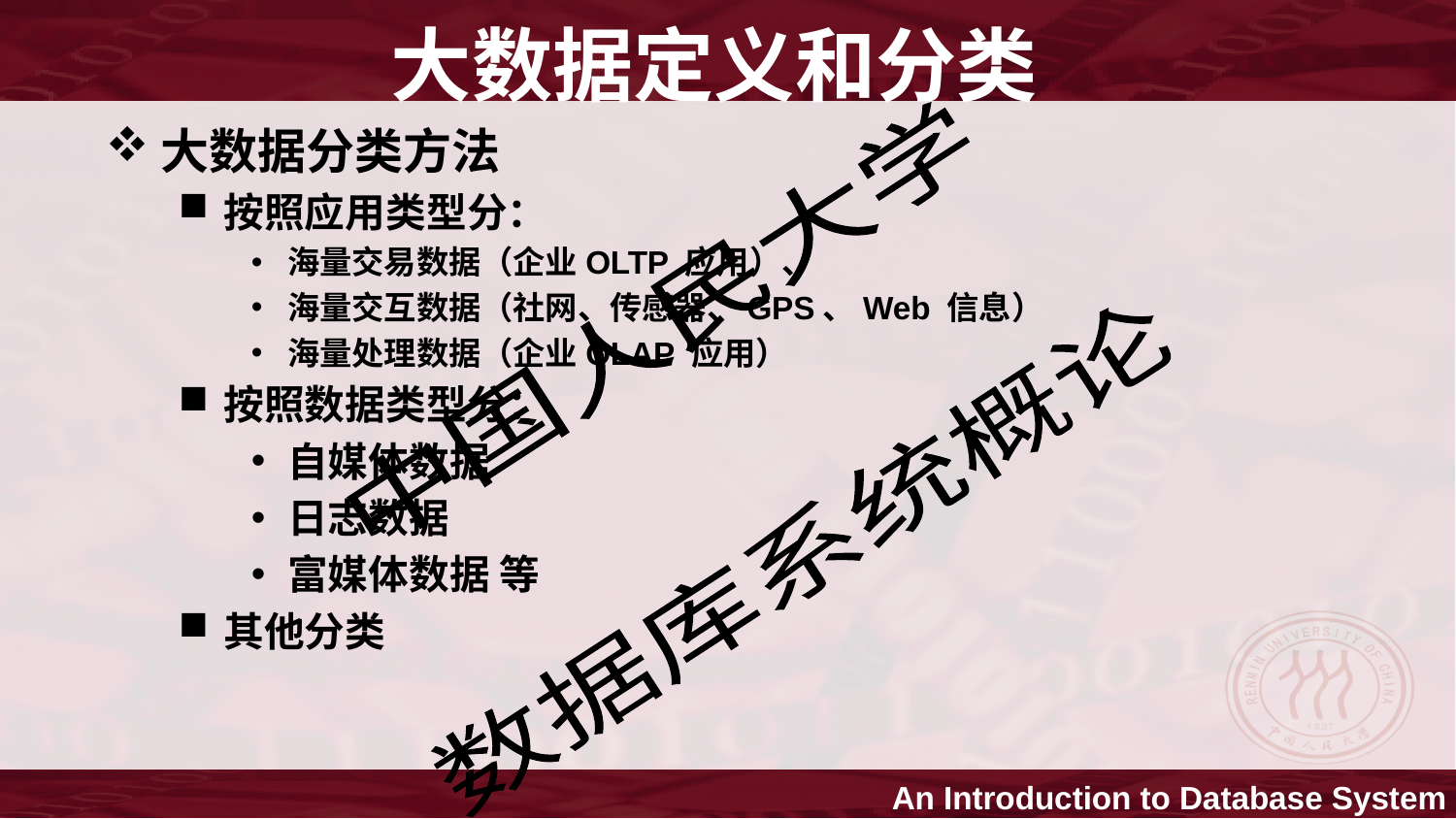

# 大数据定义和分类
大数据分类方法
按照应用类型分：
海量交易数据（企业OLTP 应用）、
海量交互数据（社网、传感器、GPS、Web 信息）
海量处理数据（企业OLAP 应用）
按照数据类型分：
自媒体数据
日志数据
富媒体数据 等
其他分类